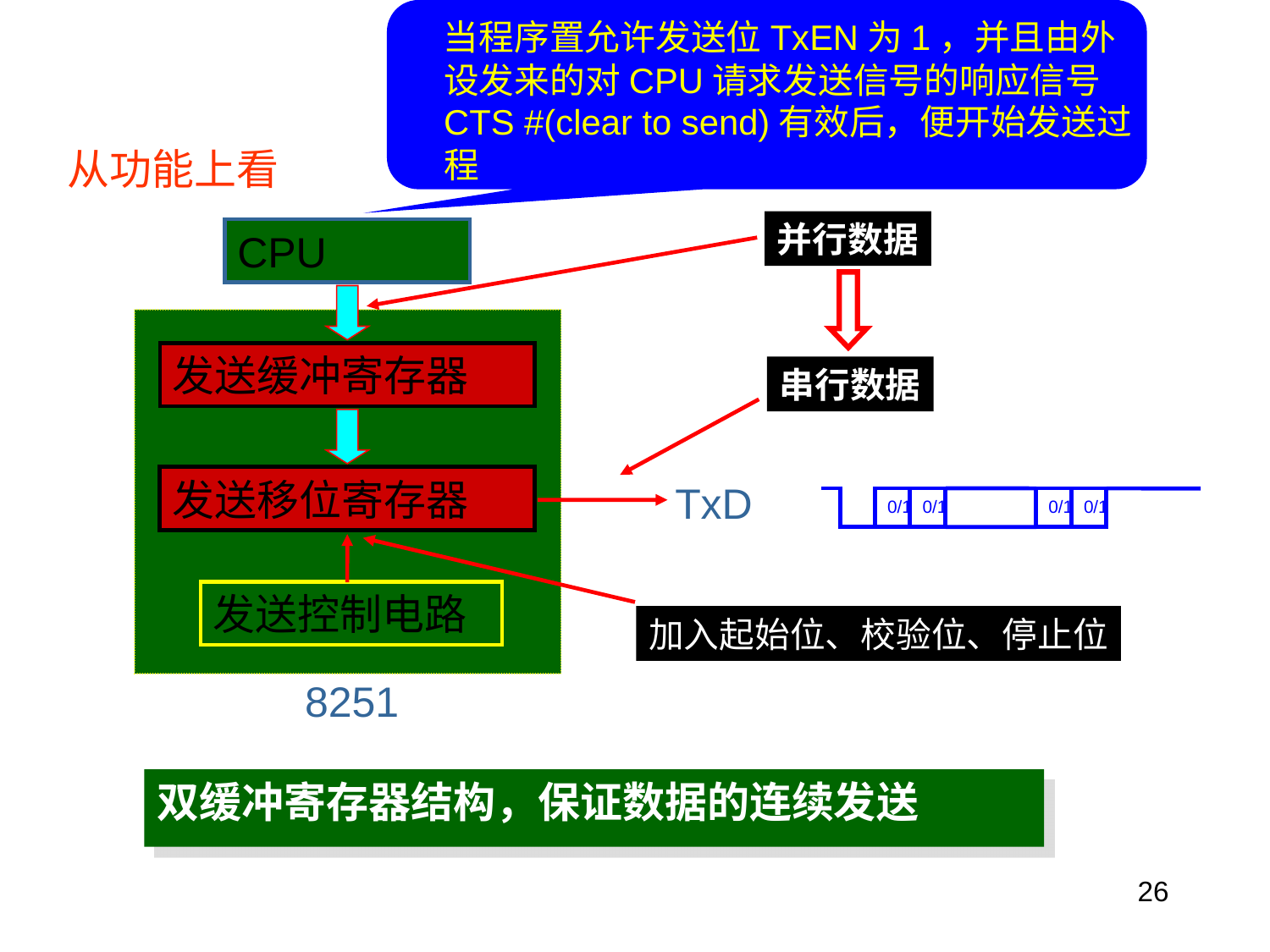

当程序置允许发送位TxEN为1，并且由外设发来的对CPU请求发送信号的响应信号CTS #(clear to send)有效后，便开始发送过程
从功能上看
并行数据

CPU

发送缓冲寄存器
串行数据

TxD

发送移位寄存器

0/1
0/1
0/1
0/1

发送控制电路
加入起始位、校验位、停止位
8251
双缓冲寄存器结构，保证数据的连续发送

26